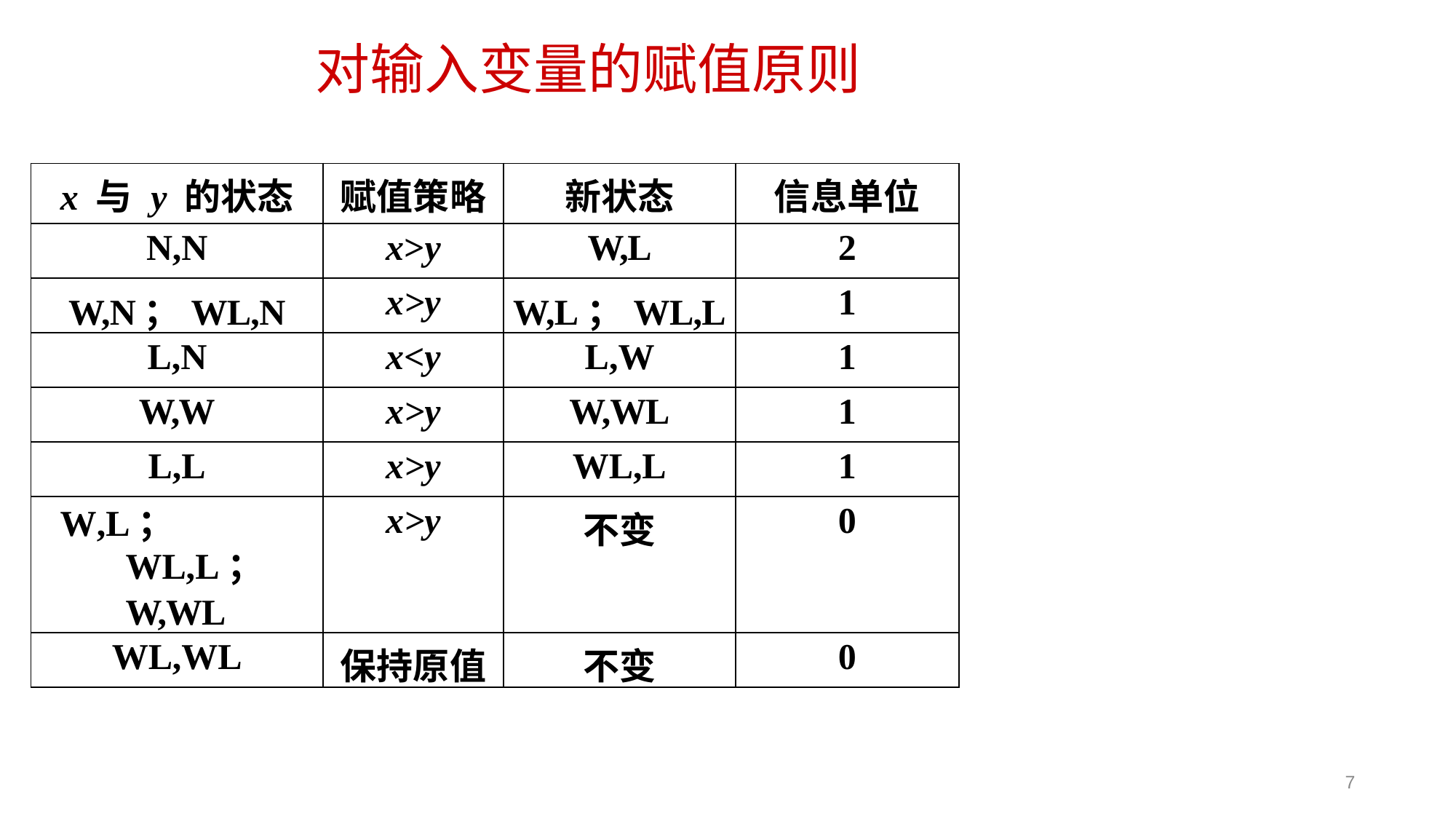

# 对输入变量的赋值原则
| x 与 y 的状态 | 赋值策略 | 新状态 | 信息单位 |
| --- | --- | --- | --- |
| N,N | x>y | W,L | 2 |
| W,N；WL,N | x>y | W,L；WL,L | 1 |
| L,N | x<y | L,W | 1 |
| W,W | x>y | W,WL | 1 |
| L,L | x>y | WL,L | 1 |
| W,L；WL,L； W,WL | x>y | 不变 | 0 |
| WL,WL | 保持原值 | 不变 | 0 |
7